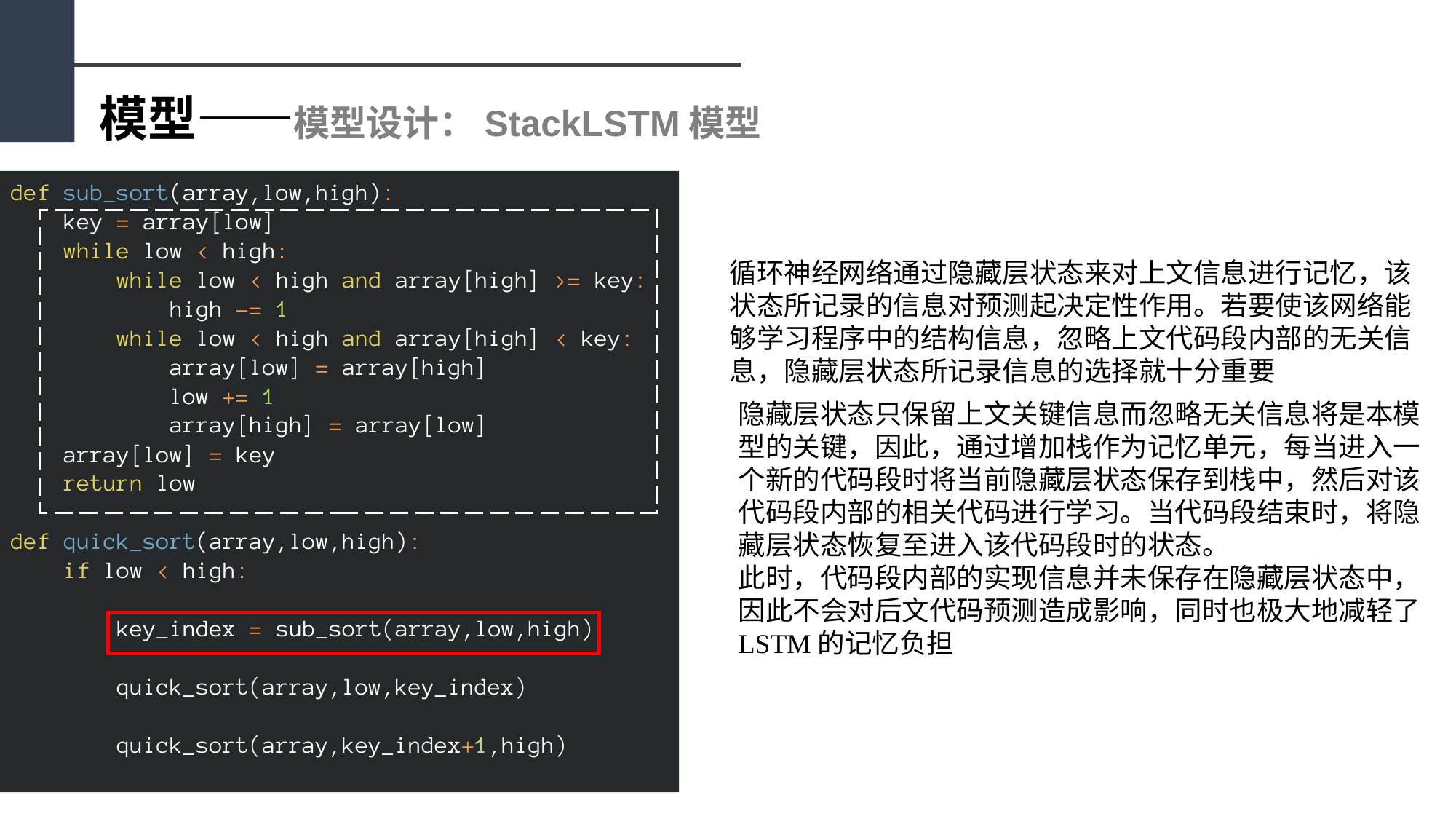

模型——模型设计：StackLSTM模型

def sub_sort(array,low,high):
    key = array[low]
    while low < high:
        while low < high and array[high] >= key:
            high -= 1
        while low < high and array[high] < key:
            array[low] = array[high]
            low += 1
            array[high] = array[low]
    array[low] = key
    return low
def quick_sort(array,low,high):
    if low < high:
        key_index = sub_sort(array,low,high)
        quick_sort(array,low,key_index)
        quick_sort(array,key_index+1,high)

循环神经网络通过隐藏层状态来对上文信息进行记忆，该状态所记录的信息对预测起决定性作用。若要使该网络能够学习程序中的结构信息，忽略上文代码段内部的无关信息，隐藏层状态所记录信息的选择就十分重要
隐藏层状态只保留上文关键信息而忽略无关信息将是本模型的关键，因此，通过增加栈作为记忆单元，每当进入一个新的代码段时将当前隐藏层状态保存到栈中，然后对该代码段内部的相关代码进行学习。当代码段结束时，将隐藏层状态恢复至进入该代码段时的状态。
此时，代码段内部的实现信息并未保存在隐藏层状态中，因此不会对后文代码预测造成影响，同时也极大地减轻了LSTM的记忆负担